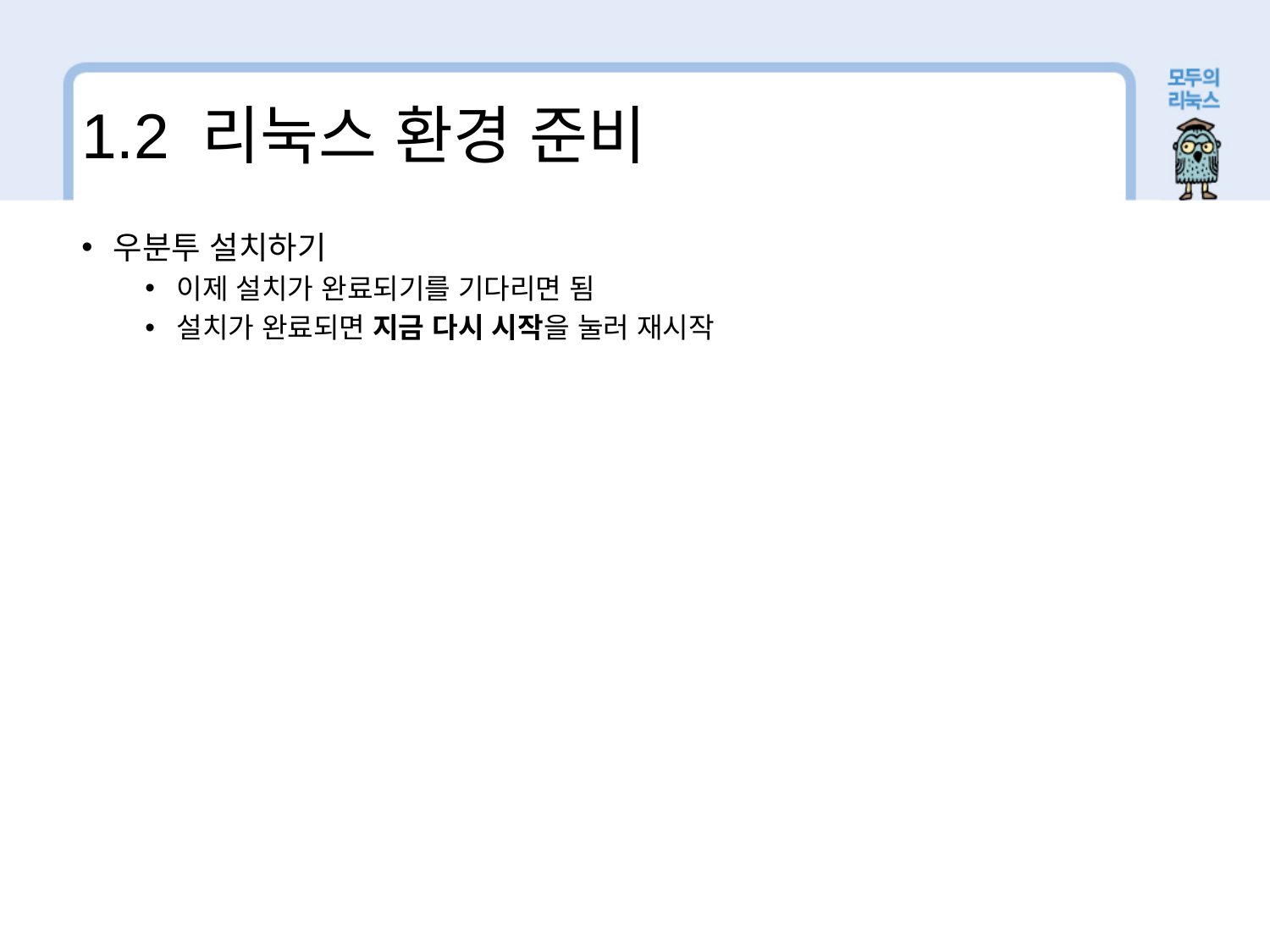

1.2 리눅스 환경 준비
우분투 설치하기
이제 설치가 완료되기를 기다리면 됨
설치가 완료되면 지금 다시 시작을 눌러 재시작